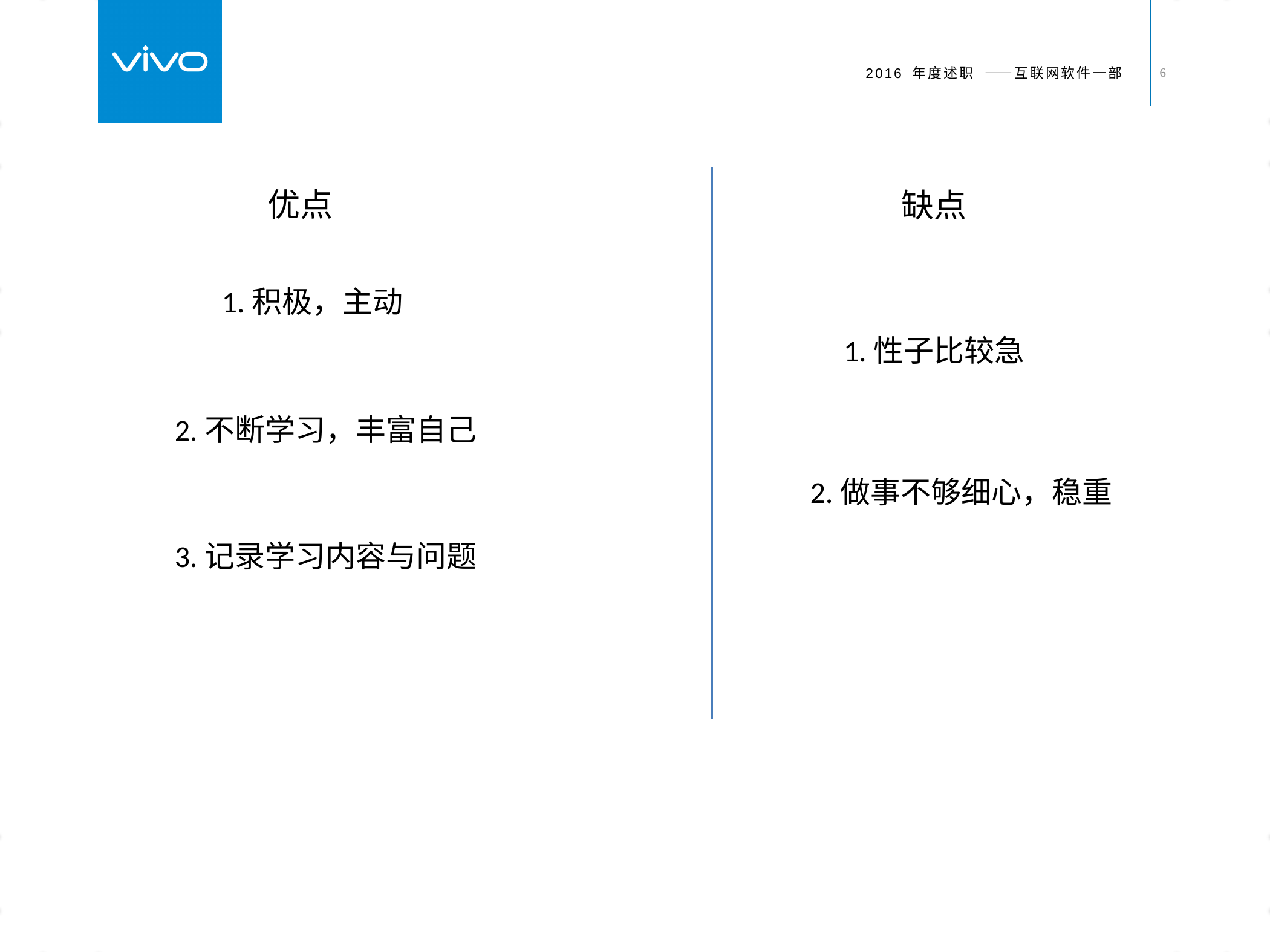

优点
缺点
1.积极，主动
1.性子比较急
2.不断学习，丰富自己
2.做事不够细心，稳重
3.记录学习内容与问题